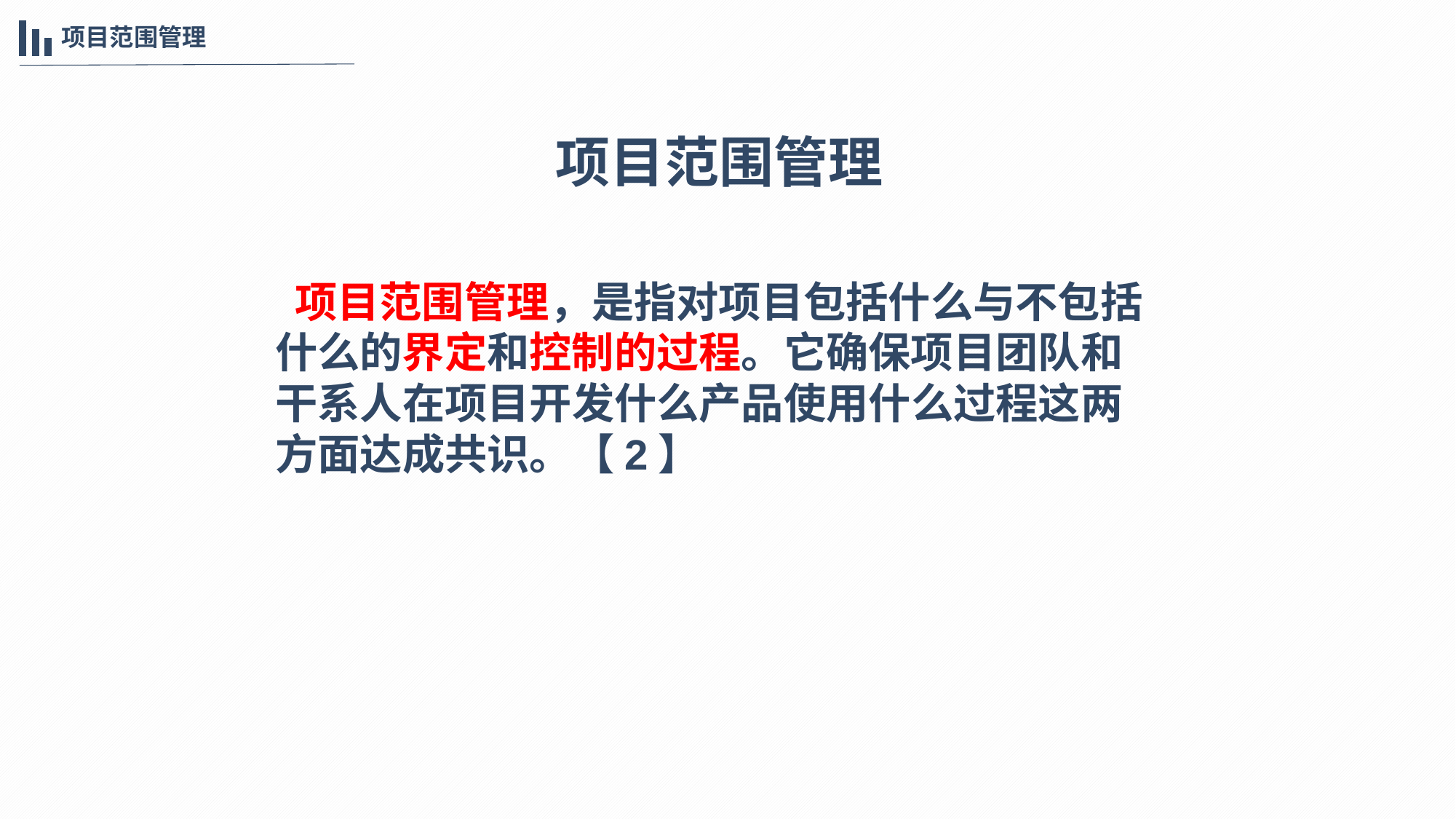

项目范围管理

项目范围管理
 项目范围管理，是指对项目包括什么与不包括什么的界定和控制的过程。它确保项目团队和干系人在项目开发什么产品使用什么过程这两方面达成共识。【2】